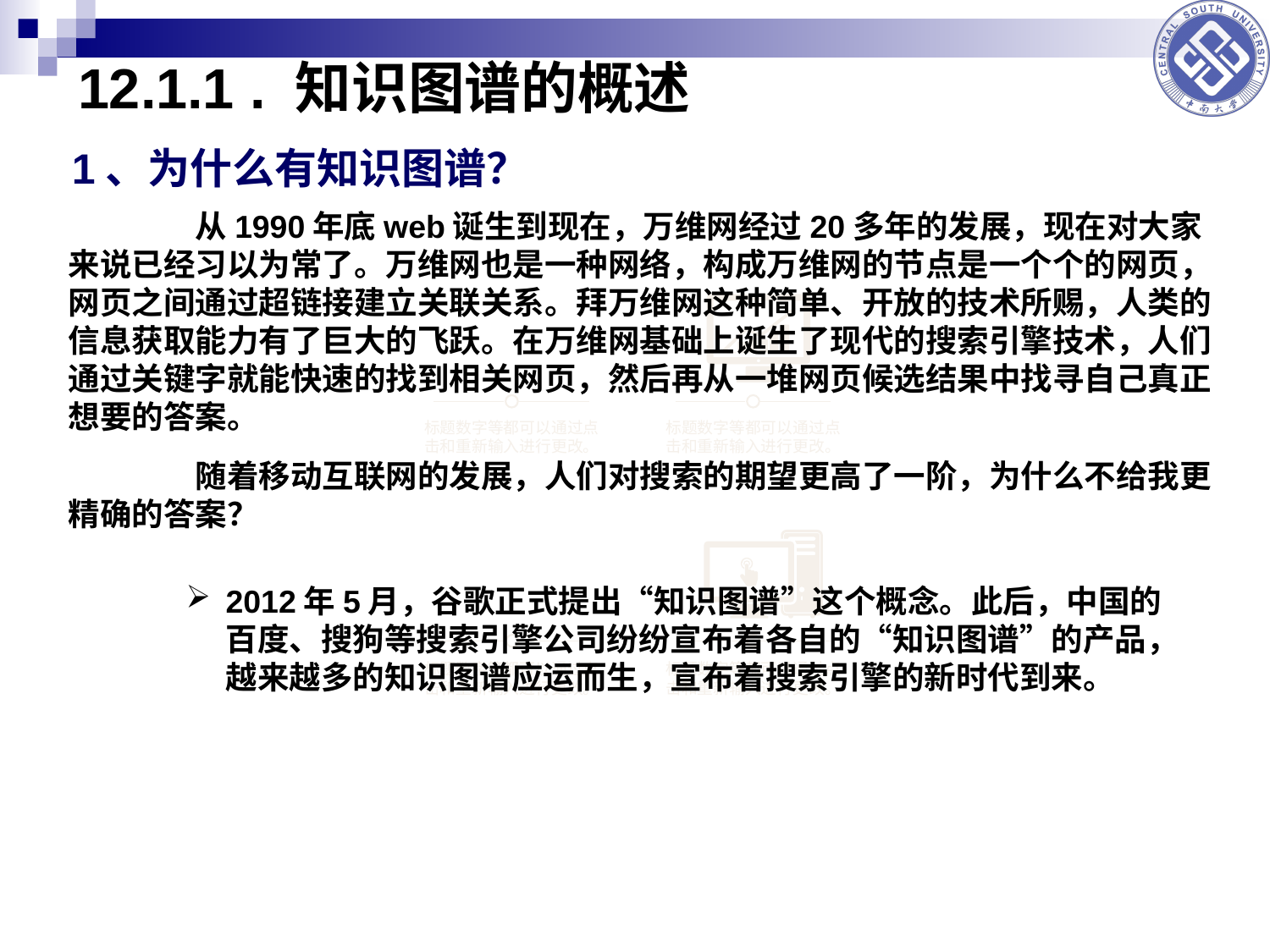

12.1.1 . 知识图谱的概述
1、为什么有知识图谱？
	从1990年底web诞生到现在，万维网经过20多年的发展，现在对大家来说已经习以为常了。万维网也是一种网络，构成万维网的节点是一个个的网页，网页之间通过超链接建立关联关系。拜万维网这种简单、开放的技术所赐，人类的信息获取能力有了巨大的飞跃。在万维网基础上诞生了现代的搜索引擎技术，人们通过关键字就能快速的找到相关网页，然后再从一堆网页候选结果中找寻自己真正想要的答案。
	随着移动互联网的发展，人们对搜索的期望更高了一阶，为什么不给我更精确的答案？

标题数字等都可以通过点击和重新输入进行更改。
标题数字等都可以通过点击和重新输入进行更改。

2012年5月，谷歌正式提出“知识图谱”这个概念。此后，中国的百度、搜狗等搜索引擎公司纷纷宣布着各自的“知识图谱”的产品，越来越多的知识图谱应运而生，宣布着搜索引擎的新时代到来。

标题数字等都可以通过点击和重新输入进行更改。
标题数字等都可以通过点击和重新输入进行更改。